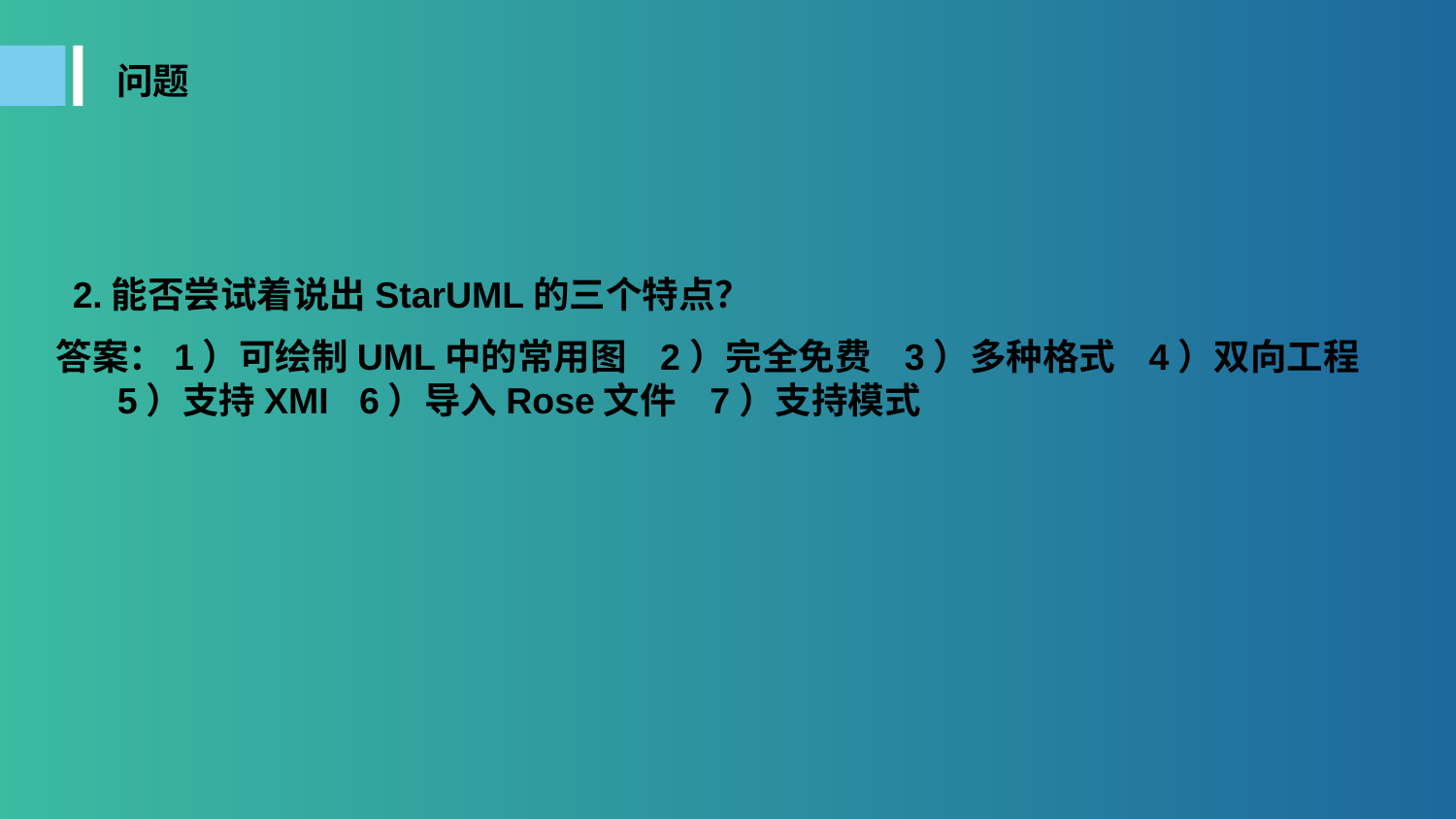

问题
2.能否尝试着说出StarUML的三个特点？
答案：1）可绘制UML中的常用图   2）完全免费   3）多种格式   4）双向工程
      5）支持XMI   6）导入Rose文件   7）支持模式